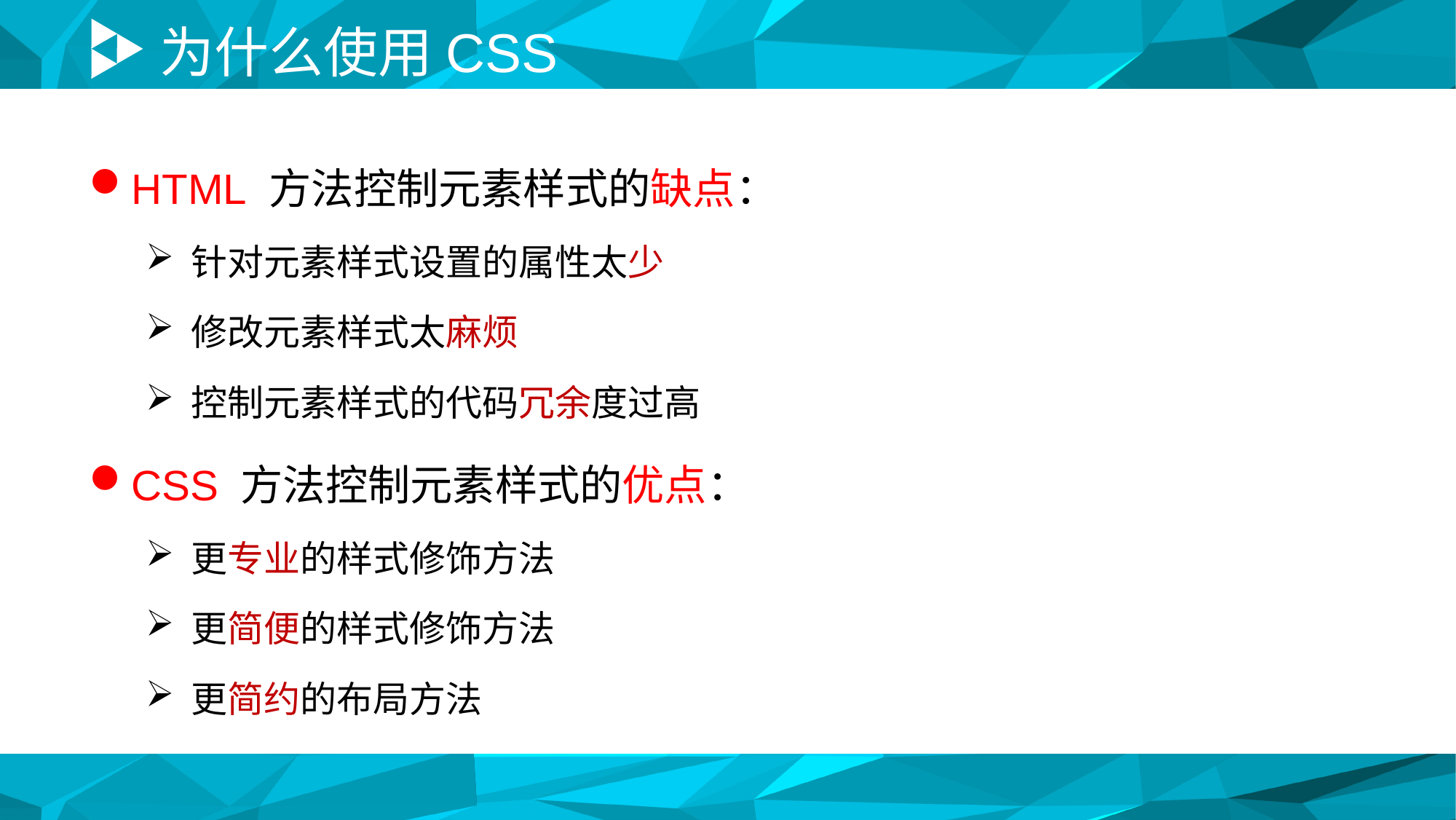

# 为什么使用CSS
HTML 方法控制元素样式的缺点：
针对元素样式设置的属性太少
修改元素样式太麻烦
控制元素样式的代码冗余度过高
CSS 方法控制元素样式的优点：
更专业的样式修饰方法
更简便的样式修饰方法
更简约的布局方法